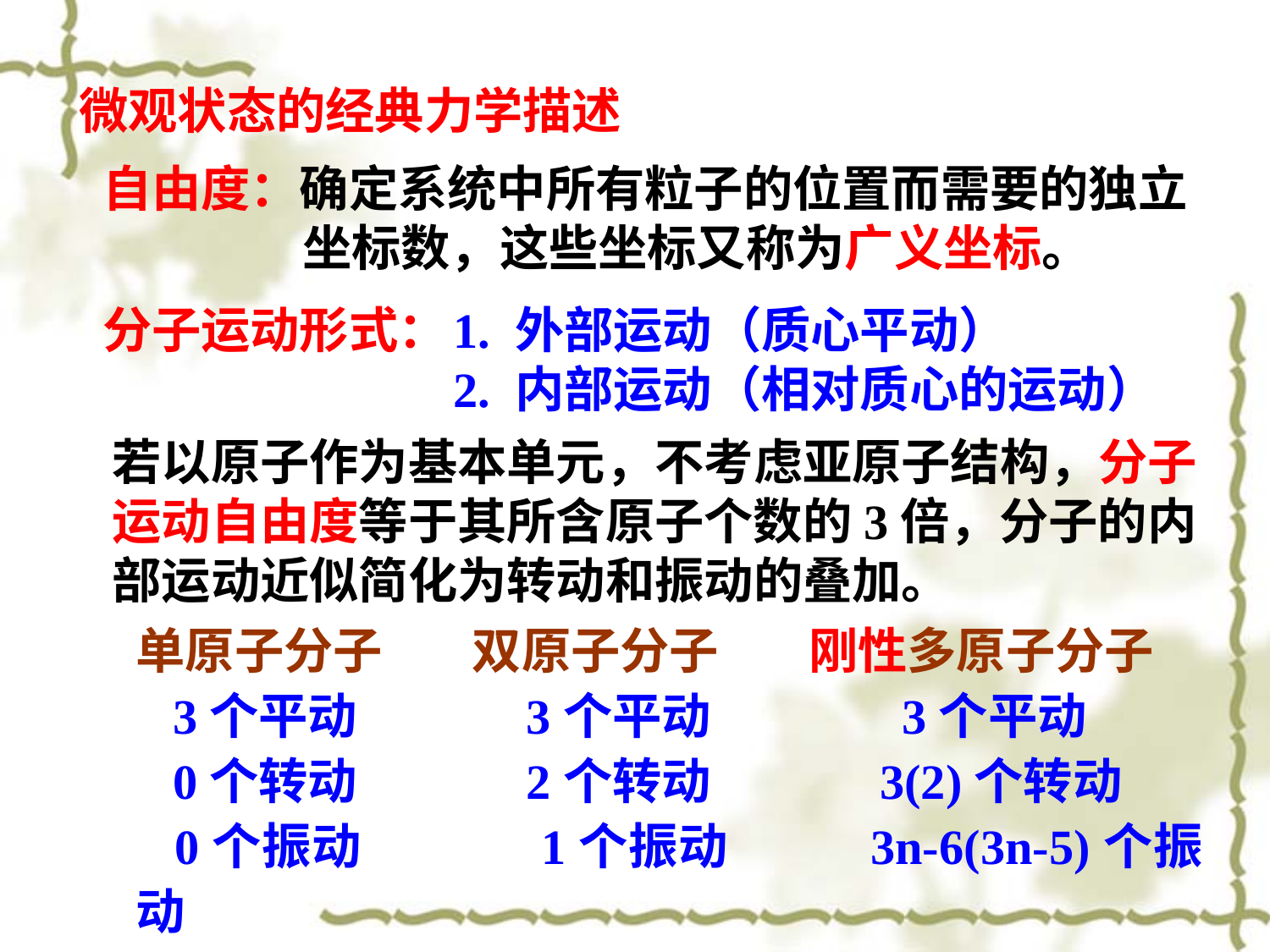

微观状态的经典力学描述
自由度：确定系统中所有粒子的位置而需要的独立坐标数，这些坐标又称为广义坐标。
1. 外部运动（质心平动）
2. 内部运动（相对质心的运动）
分子运动形式：
若以原子作为基本单元，不考虑亚原子结构，分子运动自由度等于其所含原子个数的3倍，分子的内部运动近似简化为转动和振动的叠加。
单原子分子        双原子分子        刚性多原子分子
   3个平动              3个平动                3个平动
   0个转动              2个转动              3(2)个转动
   0个振动              1个振动           3n-6(3n-5)个振动